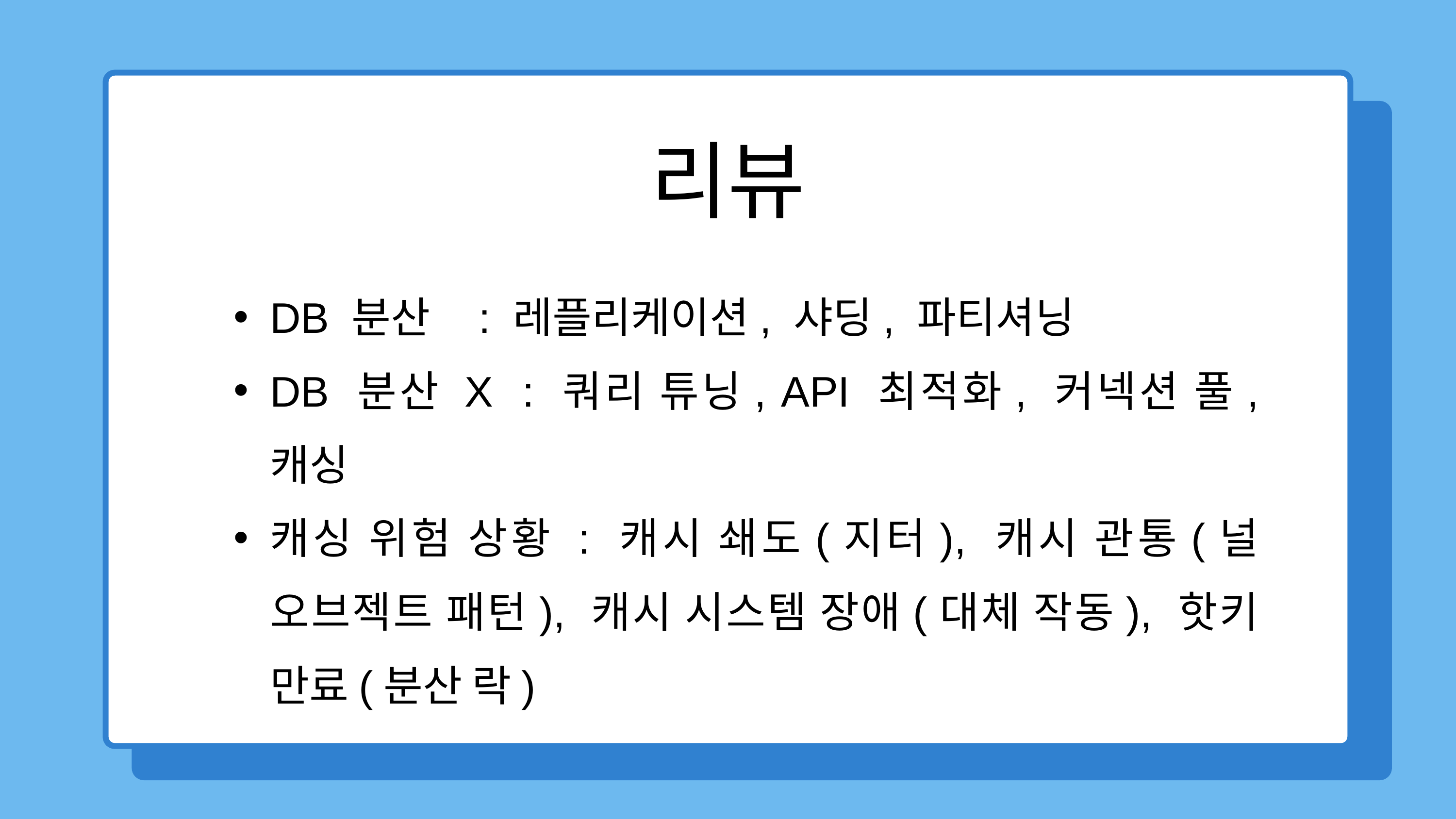

리뷰
DB 분산    : 레플리케이션, 샤딩, 파티셔닝
DB 분산 X  : 쿼리 튜닝, API 최적화, 커넥션 풀, 캐싱
캐싱 위험 상황 : 캐시 쇄도(지터), 캐시 관통(널 오브젝트 패턴), 캐시 시스템 장애(대체 작동), 핫키 만료(분산 락)